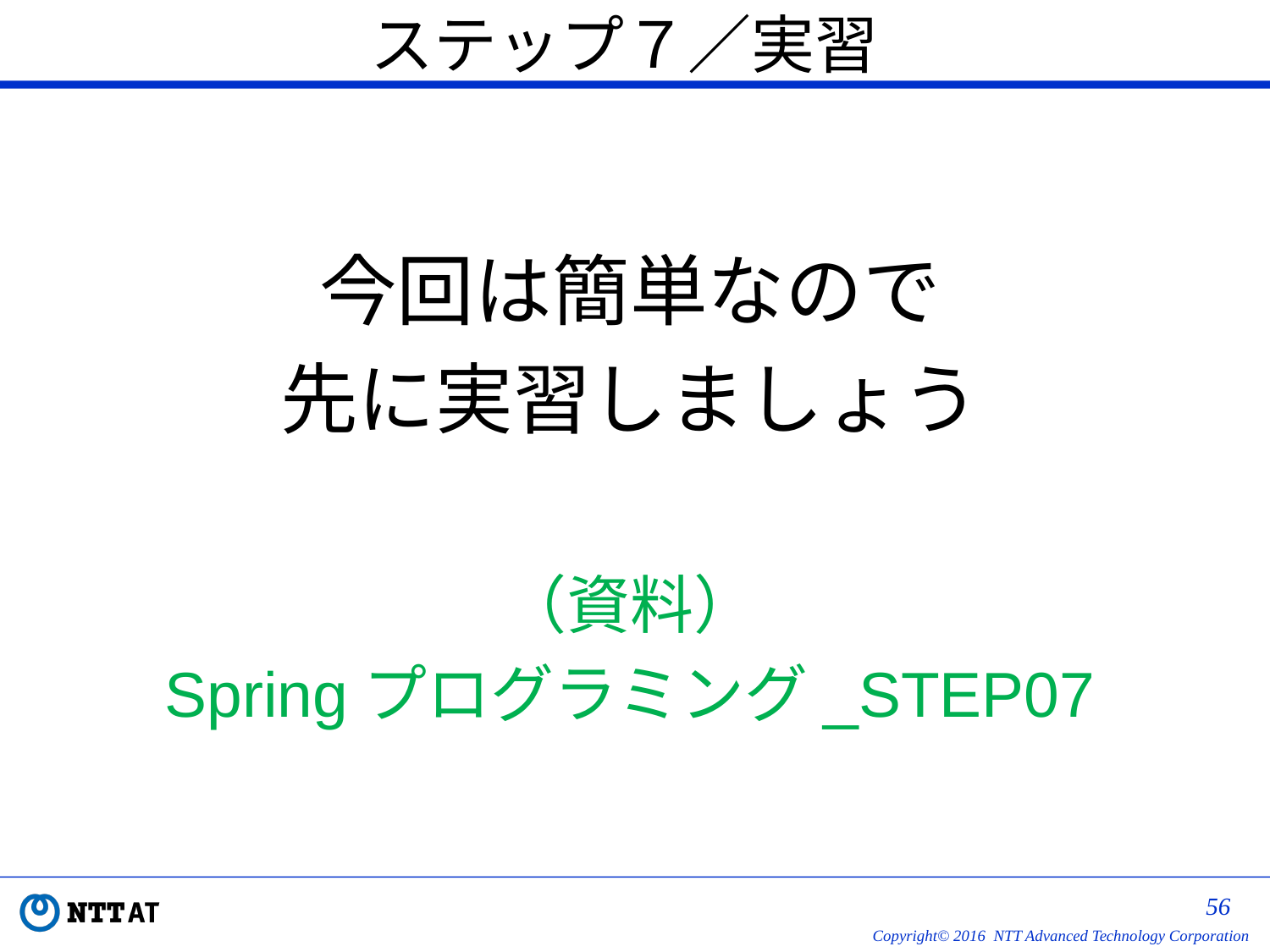

# ステップ７／実習
今回は簡単なので
先に実習しましょう

（資料）
Springプログラミング_STEP07
56